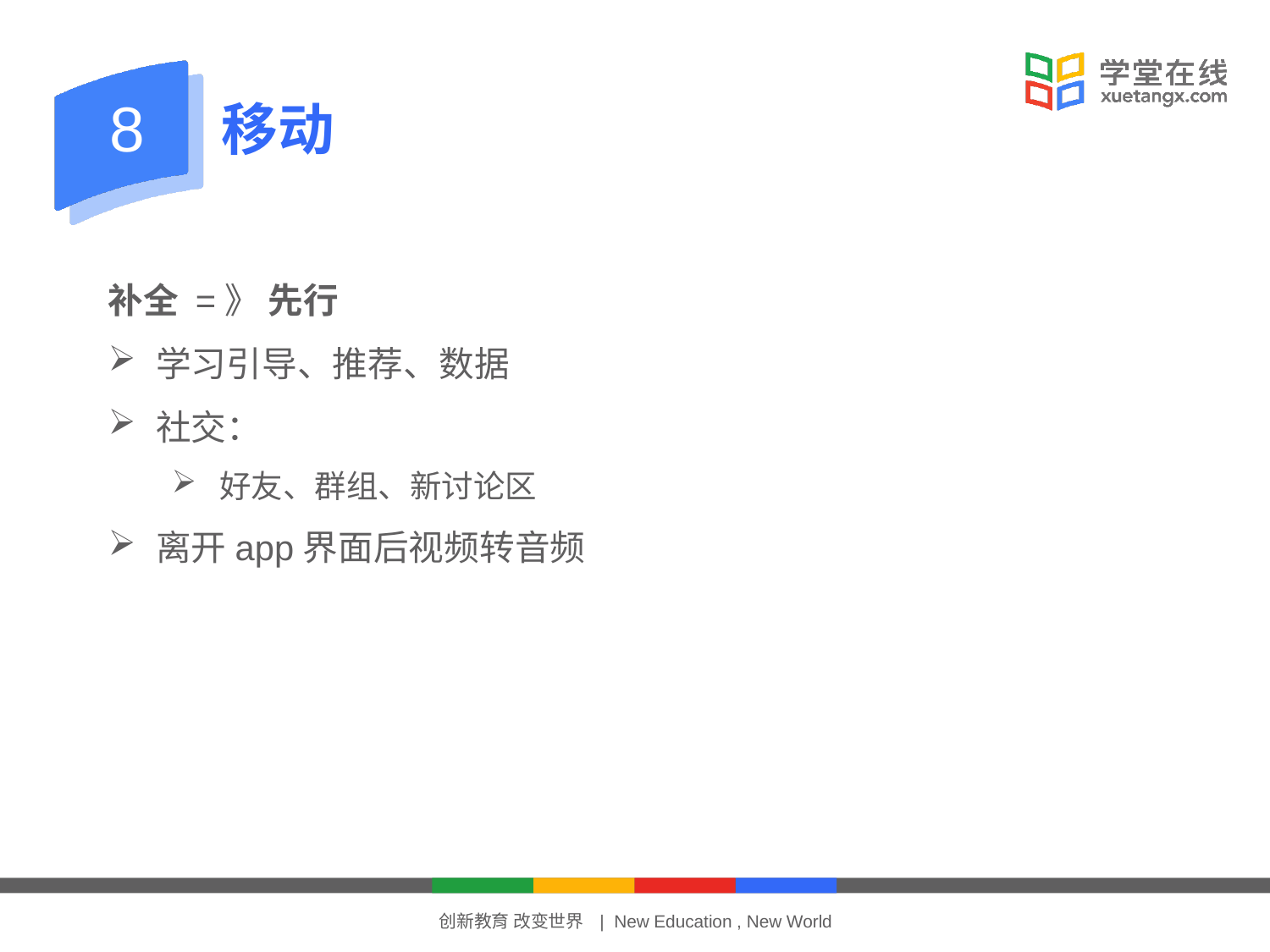

8
移动
补全 =》 先行
学习引导、推荐、数据
社交：
好友、群组、新讨论区
离开app界面后视频转音频